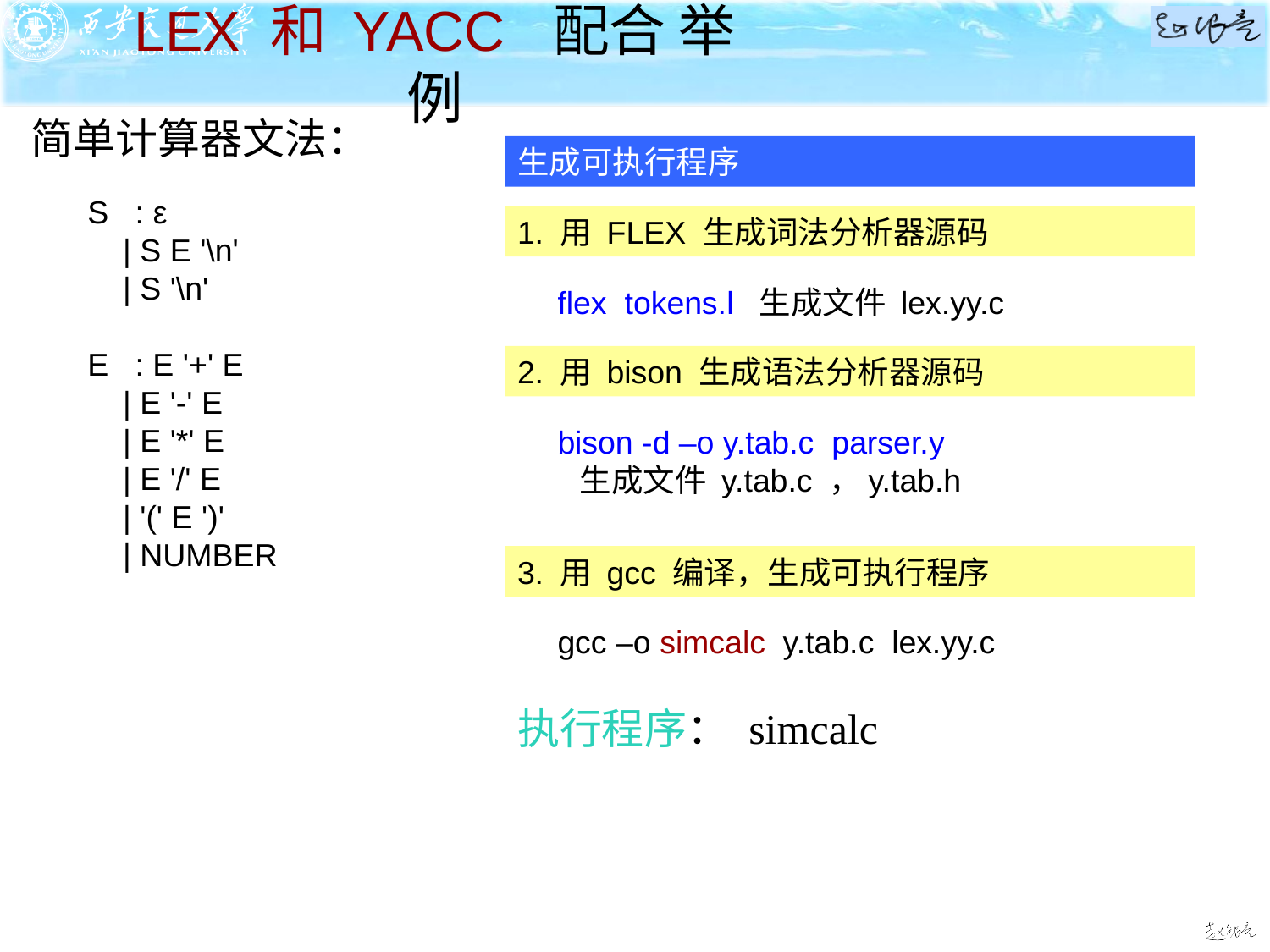

# LEX 和 YACC 配合 举例
简单计算器文法：
生成可执行程序
S   : ε
    | S E '\n'
    | S '\n'

E   : E '+' E
    | E '-' E
    | E '*' E
    | E '/' E
    | '(' E ')'
    | NUMBER
1. 用 FLEX 生成词法分析器源码
flex  tokens.l  生成文件 lex.yy.c
2. 用 bison 生成语法分析器源码
bison -d –o y.tab.c  parser.y
  生成文件 y.tab.c ，y.tab.h
3. 用 gcc 编译，生成可执行程序
gcc –o simcalc  y.tab.c  lex.yy.c
执行程序： simcalc
35